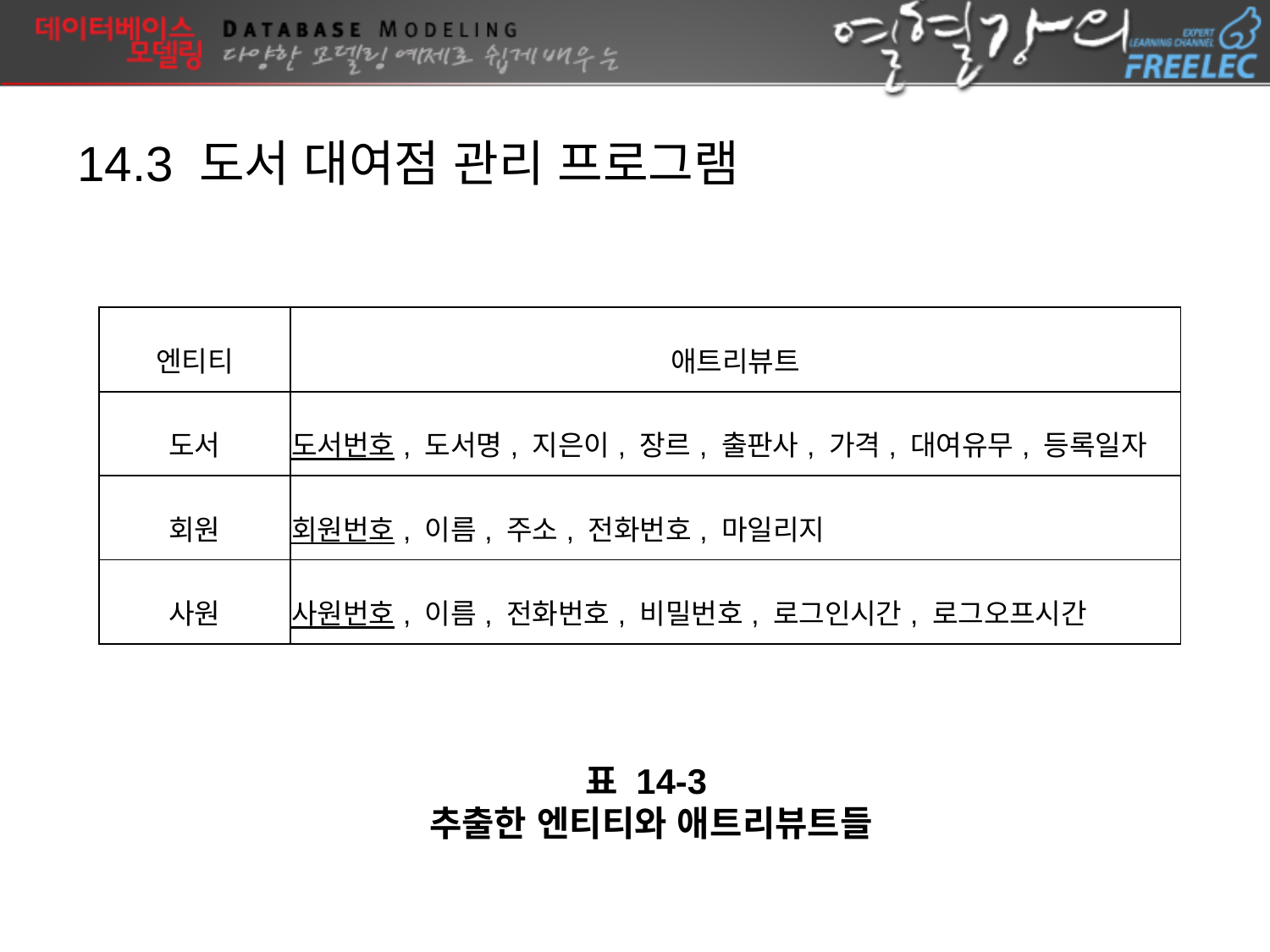

14.3 도서 대여점 관리 프로그램
| 엔티티 | 애트리뷰트 |
| --- | --- |
| 도서 | 도서번호, 도서명, 지은이, 장르, 출판사, 가격, 대여유무, 등록일자 |
| 회원 | 회원번호, 이름, 주소, 전화번호, 마일리지 |
| 사원 | 사원번호, 이름, 전화번호, 비밀번호, 로그인시간, 로그오프시간 |
표 14-3
추출한 엔티티와 애트리뷰트들